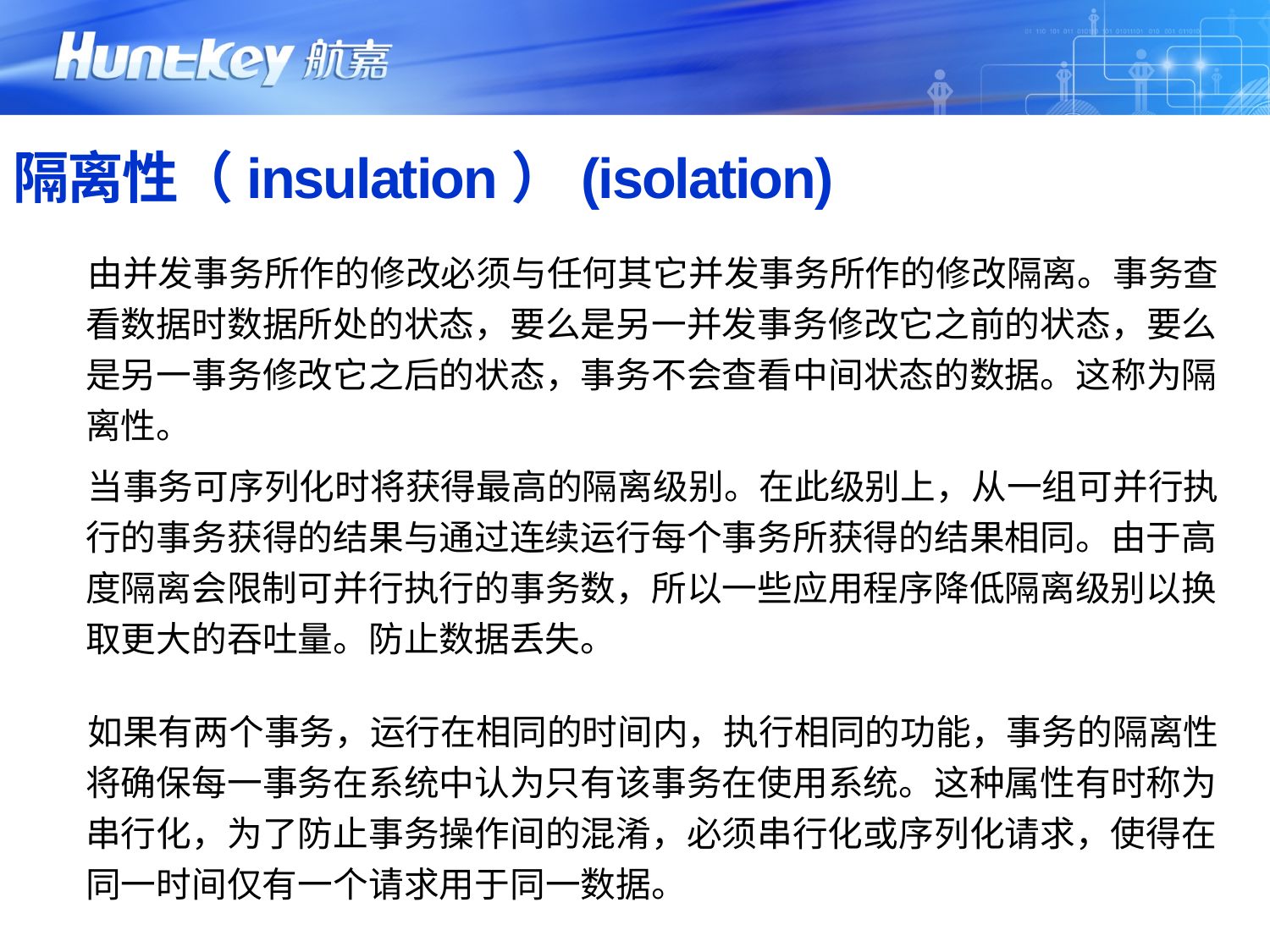

# 隔离性（insulation）(isolation)
    由并发事务所作的修改必须与任何其它并发事务所作的修改隔离。事务查看数据时数据所处的状态，要么是另一并发事务修改它之前的状态，要么是另一事务修改它之后的状态，事务不会查看中间状态的数据。这称为隔离性。
    当事务可序列化时将获得最高的隔离级别。在此级别上，从一组可并行执行的事务获得的结果与通过连续运行每个事务所获得的结果相同。由于高度隔离会限制可并行执行的事务数，所以一些应用程序降低隔离级别以换取更大的吞吐量。防止数据丢失。

    如果有两个事务，运行在相同的时间内，执行相同的功能，事务的隔离性将确保每一事务在系统中认为只有该事务在使用系统。这种属性有时称为串行化，为了防止事务操作间的混淆，必须串行化或序列化请求，使得在同一时间仅有一个请求用于同一数据。